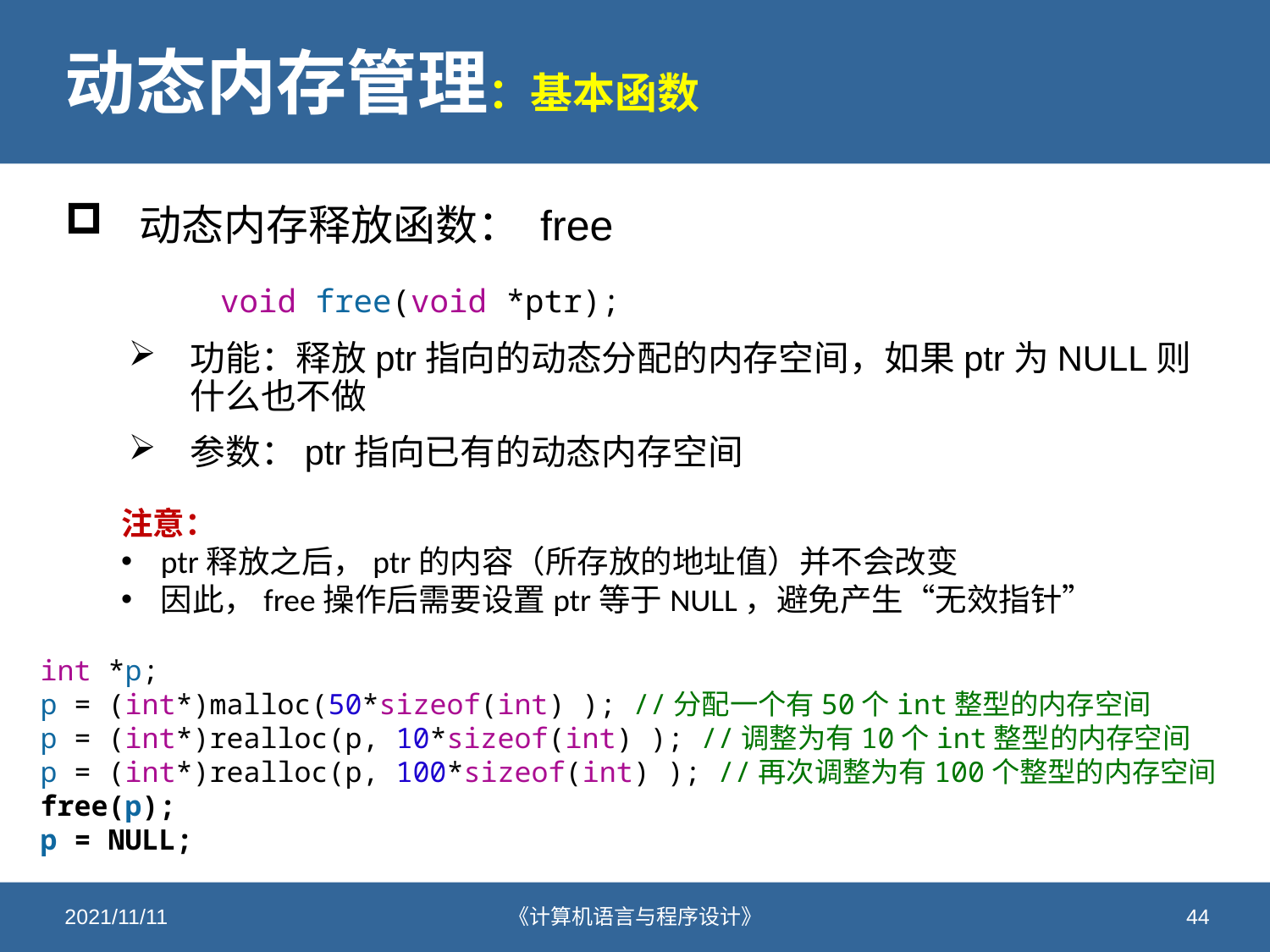

# 动态内存管理：基本函数
动态内存释放函数： free

功能：释放ptr指向的动态分配的内存空间，如果ptr为NULL则什么也不做
参数：ptr指向已有的动态内存空间
void free(void *ptr);
注意：
ptr释放之后，ptr的内容（所存放的地址值）并不会改变
因此，free操作后需要设置ptr等于NULL，避免产生“无效指针”
int *p;
p = (int*)malloc(50*sizeof(int) ); //分配一个有50个int整型的内存空间
p = (int*)realloc(p, 10*sizeof(int) ); //调整为有10个int整型的内存空间
p = (int*)realloc(p, 100*sizeof(int) ); //再次调整为有100个整型的内存空间
free(p);
p = NULL;
2021/11/11
《计算机语言与程序设计》
44